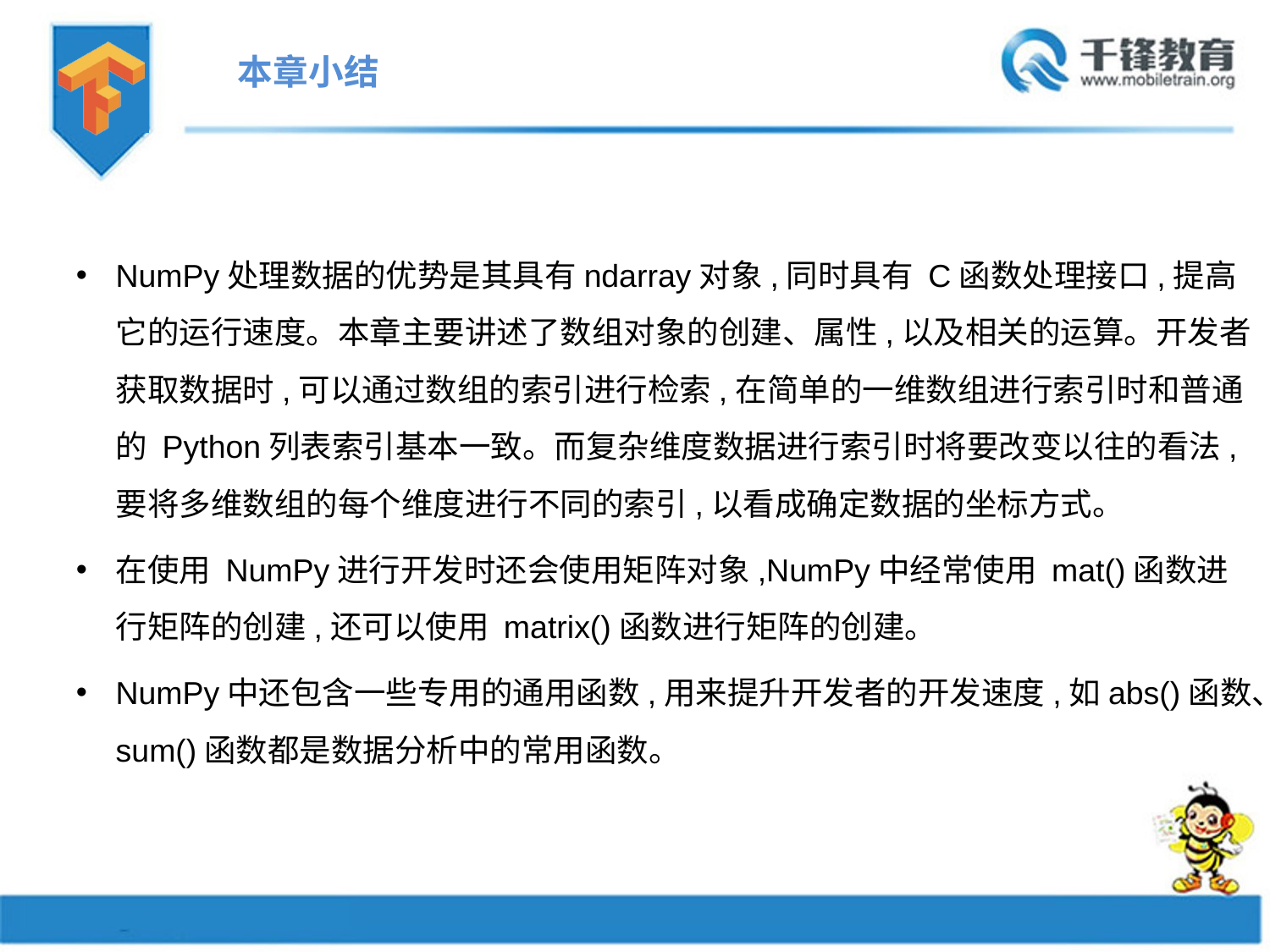

本章小结
NumPy处理数据的优势是其具有ndarray对象,同时具有 C函数处理接口,提高它的运行速度。本章主要讲述了数组对象的创建、属性,以及相关的运算。开发者获取数据时,可以通过数组的索引进行检索,在简单的一维数组进行索引时和普通的 Python列表索引基本一致。而复杂维度数据进行索引时将要改变以往的看法,要将多维数组的每个维度进行不同的索引,以看成确定数据的坐标方式。
在使用 NumPy进行开发时还会使用矩阵对象,NumPy中经常使用 mat()函数进行矩阵的创建,还可以使用 matrix()函数进行矩阵的创建。
NumPy中还包含一些专用的通用函数,用来提升开发者的开发速度,如abs()函数、sum()函数都是数据分析中的常用函数。